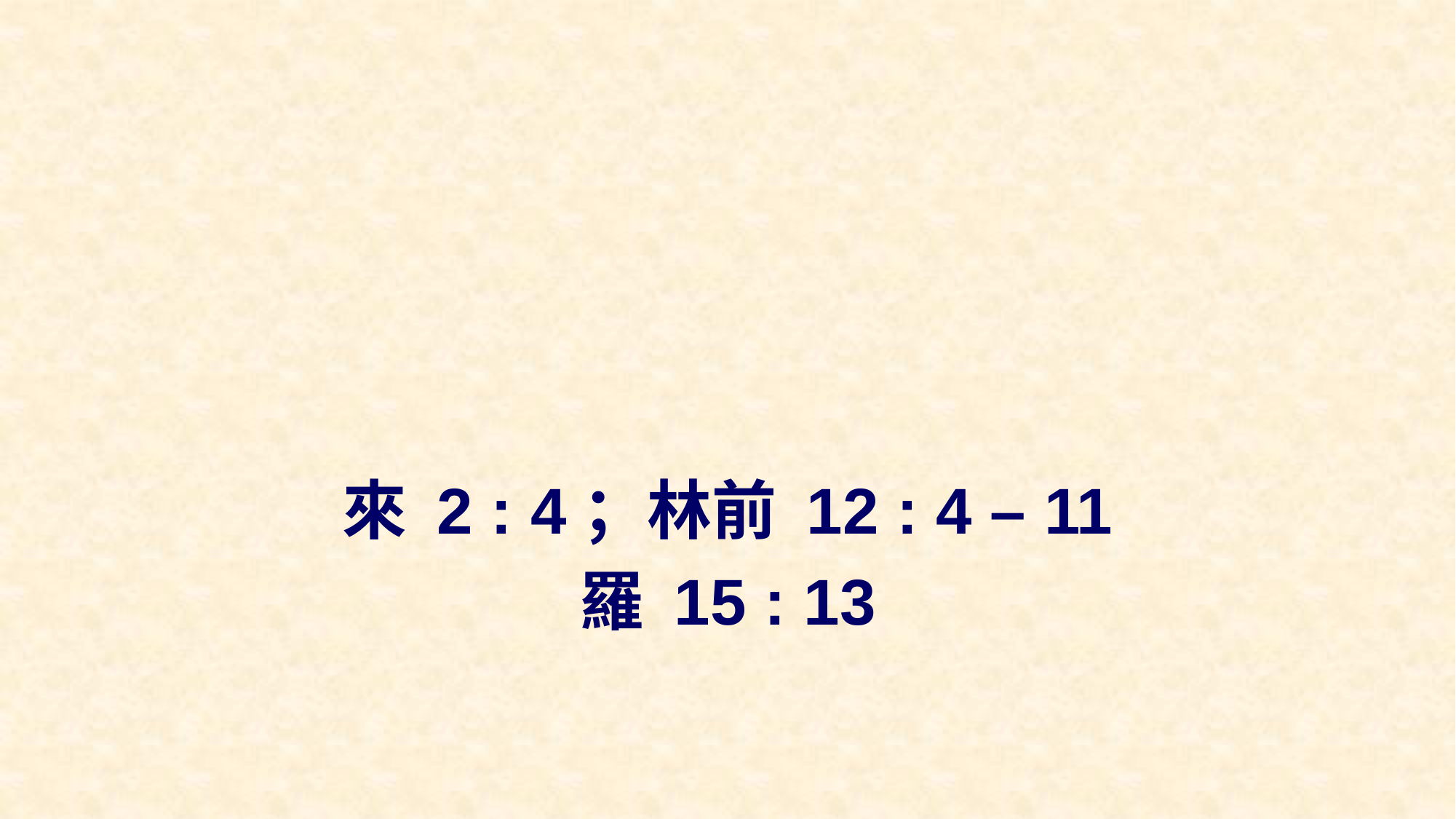

#
來 2 : 4；林前 12 : 4 – 11
羅 15 : 13